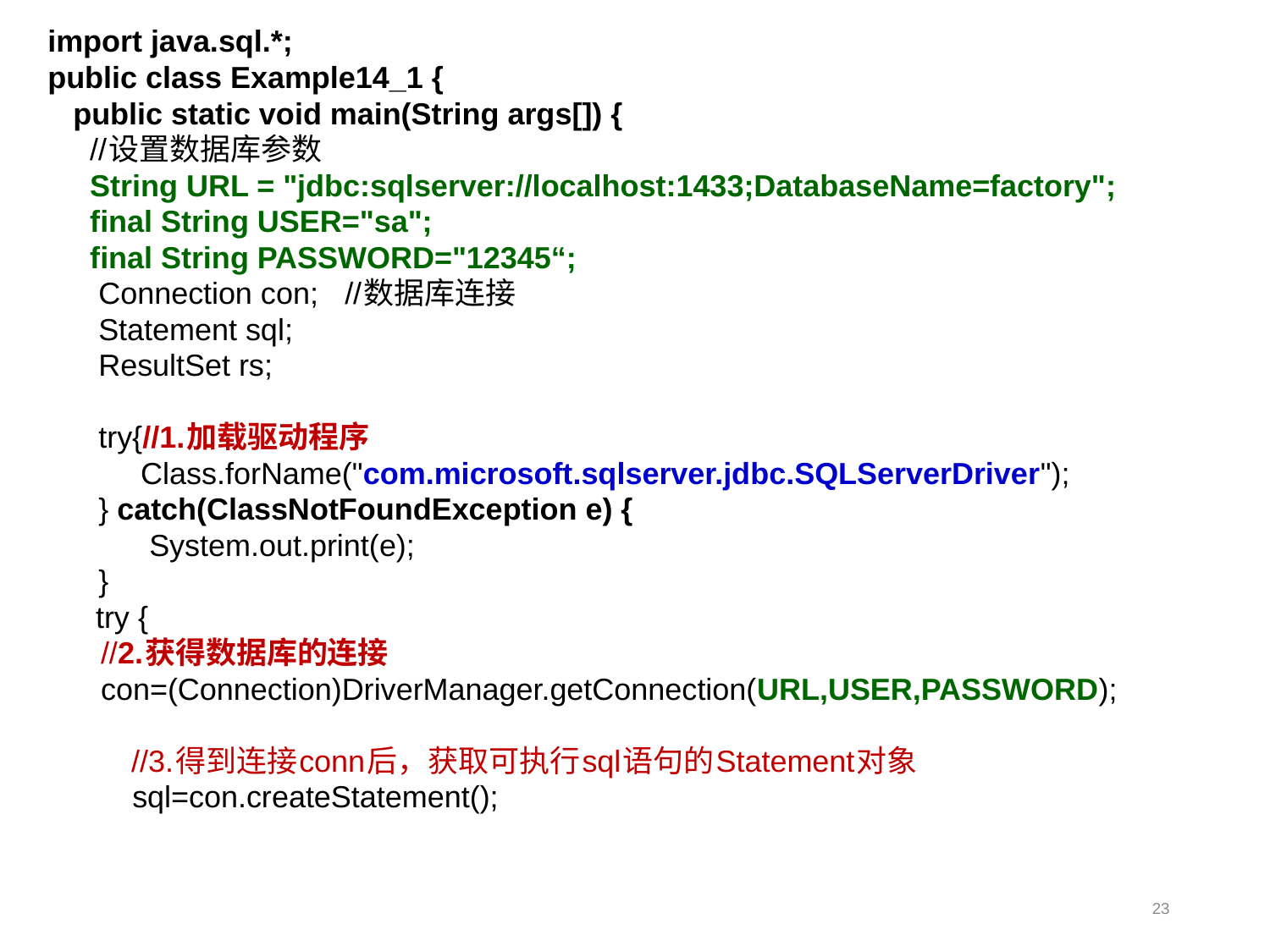

import java.sql.*;
public class Example14_1 {
   public static void main(String args[]) {
     //设置数据库参数
     String URL = "jdbc:sqlserver://localhost:1433;DatabaseName=factory";
     final String USER="sa";
     final String PASSWORD="12345“;
      Connection con;		//数据库连接
      Statement sql;
      ResultSet rs;

      try{//1.加载驱动程序
           Class.forName("com.microsoft.sqlserver.jdbc.SQLServerDriver");
      } catch(ClassNotFoundException e) {
            System.out.print(e);
      }
	   try {
	   	//2.获得数据库的连接
      	con=(Connection)DriverManager.getConnection(URL,USER,PASSWORD);

	    	//3.得到连接conn后，获取可执行sql语句的Statement对象
          sql=con.createStatement();

23